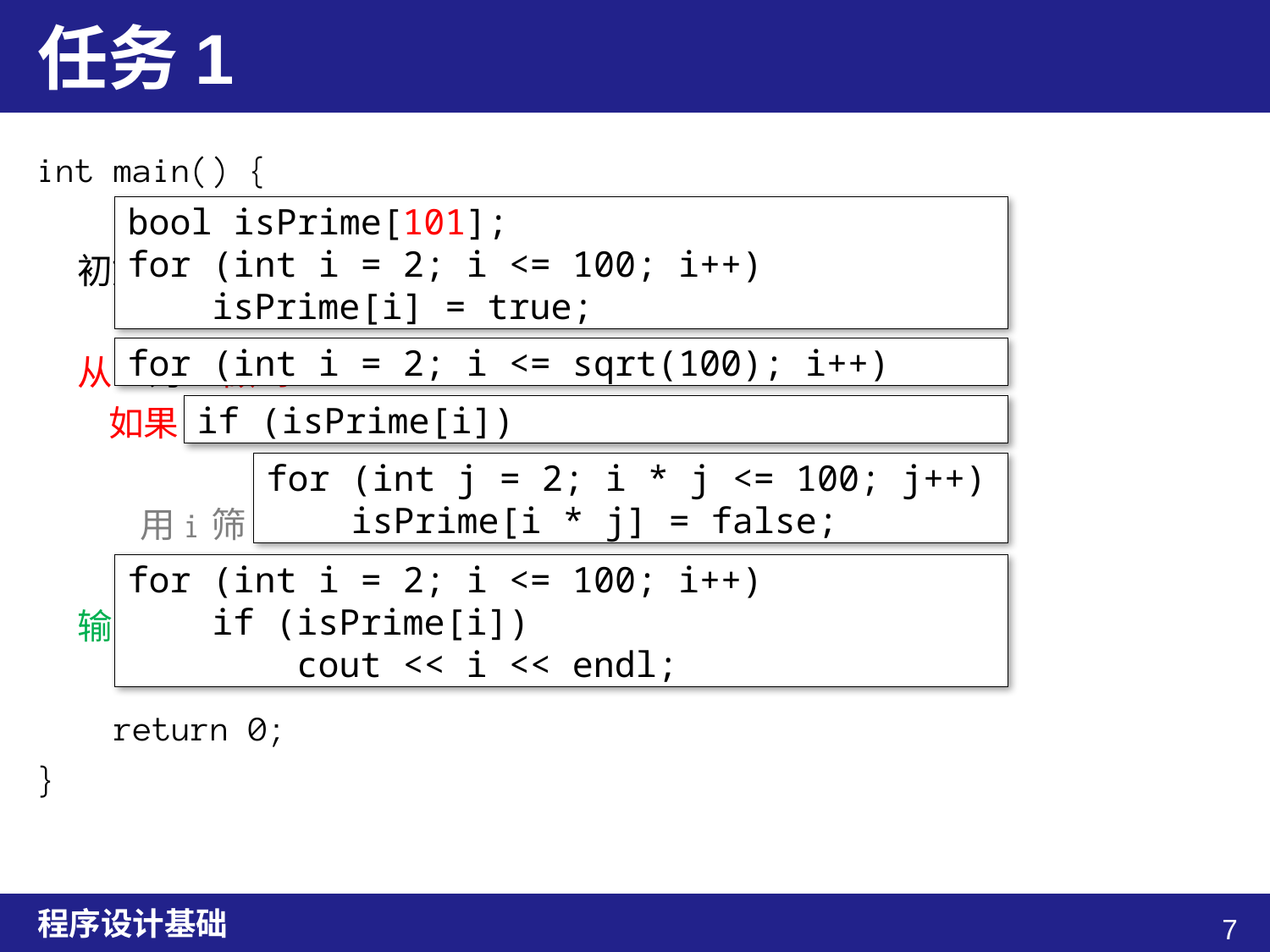

# 任务1
int main() {

    初始化“筛子”

    从i为2做到10
        如果i没有被筛掉

            用i筛100以内的数

    输出所有没有筛掉的数

    return 0;
}
bool isPrime[101];
for (int i = 2; i <= 100; i++)
    isPrime[i] = true;
for (int i = 2; i <= sqrt(100); i++)
if (isPrime[i])
for (int j = 2; i * j <= 100; j++)
    isPrime[i * j] = false;
for (int i = 2; i <= 100; i++)
    if (isPrime[i])
        cout << i << endl;